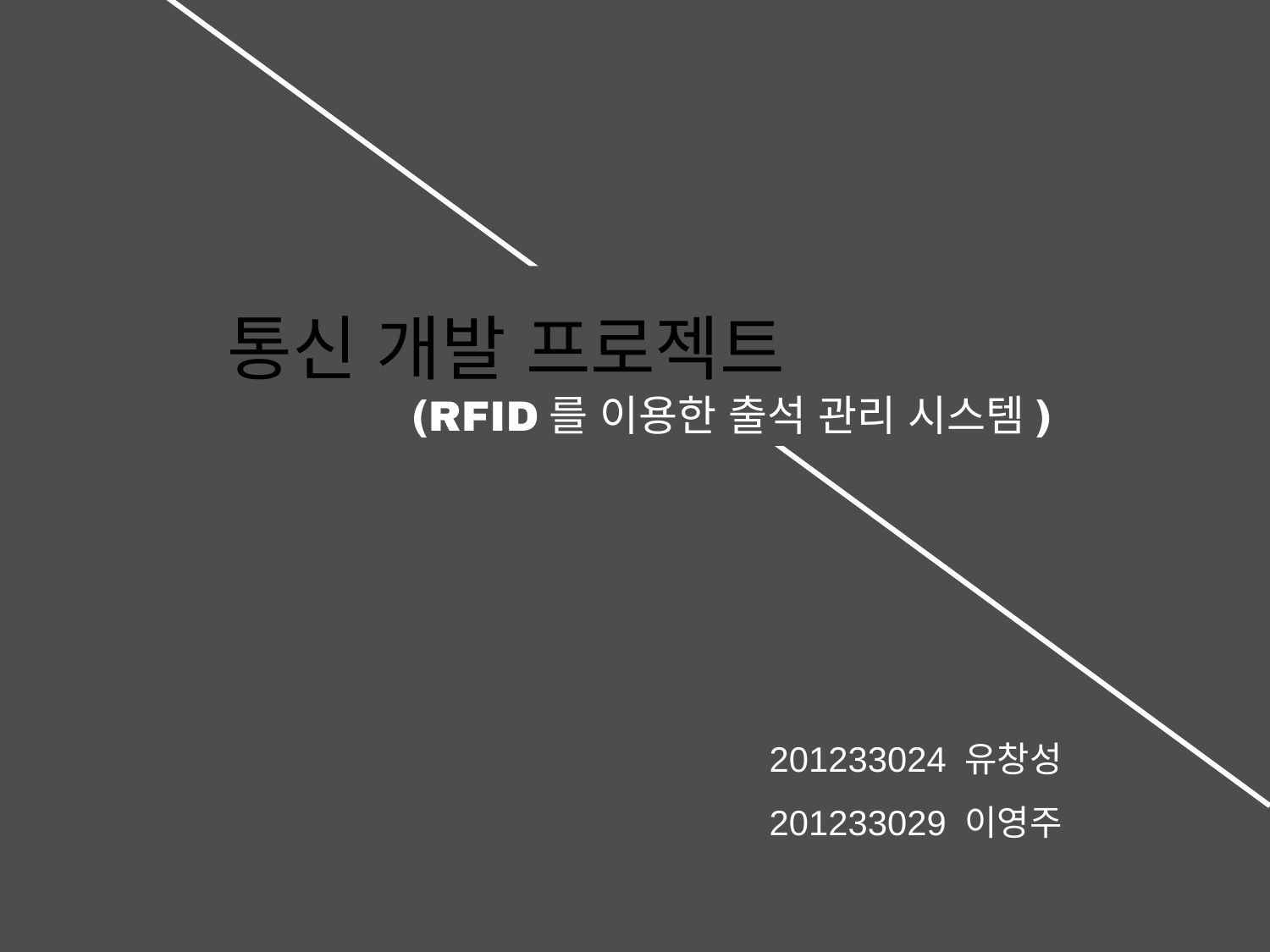

통신 개발 프로젝트
             (RFID를 이용한 출석 관리 시스템)
201233024 유창성
201233029 이영주